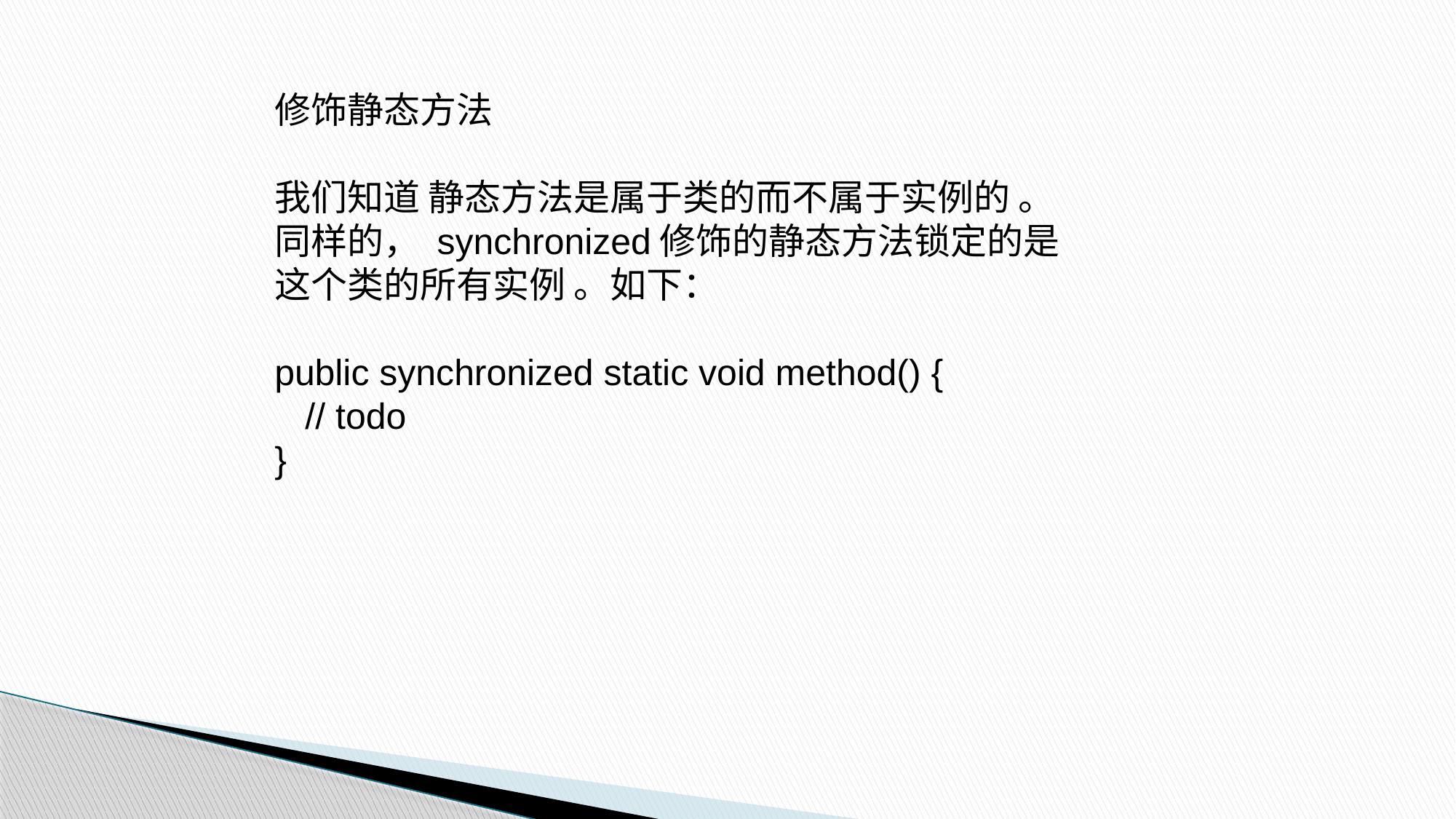

修饰静态方法

我们知道 静态方法是属于类的而不属于实例的 。
同样的， synchronized修饰的静态方法锁定的是这个类的所有实例 。如下：

public synchronized static void method() {
   // todo
}